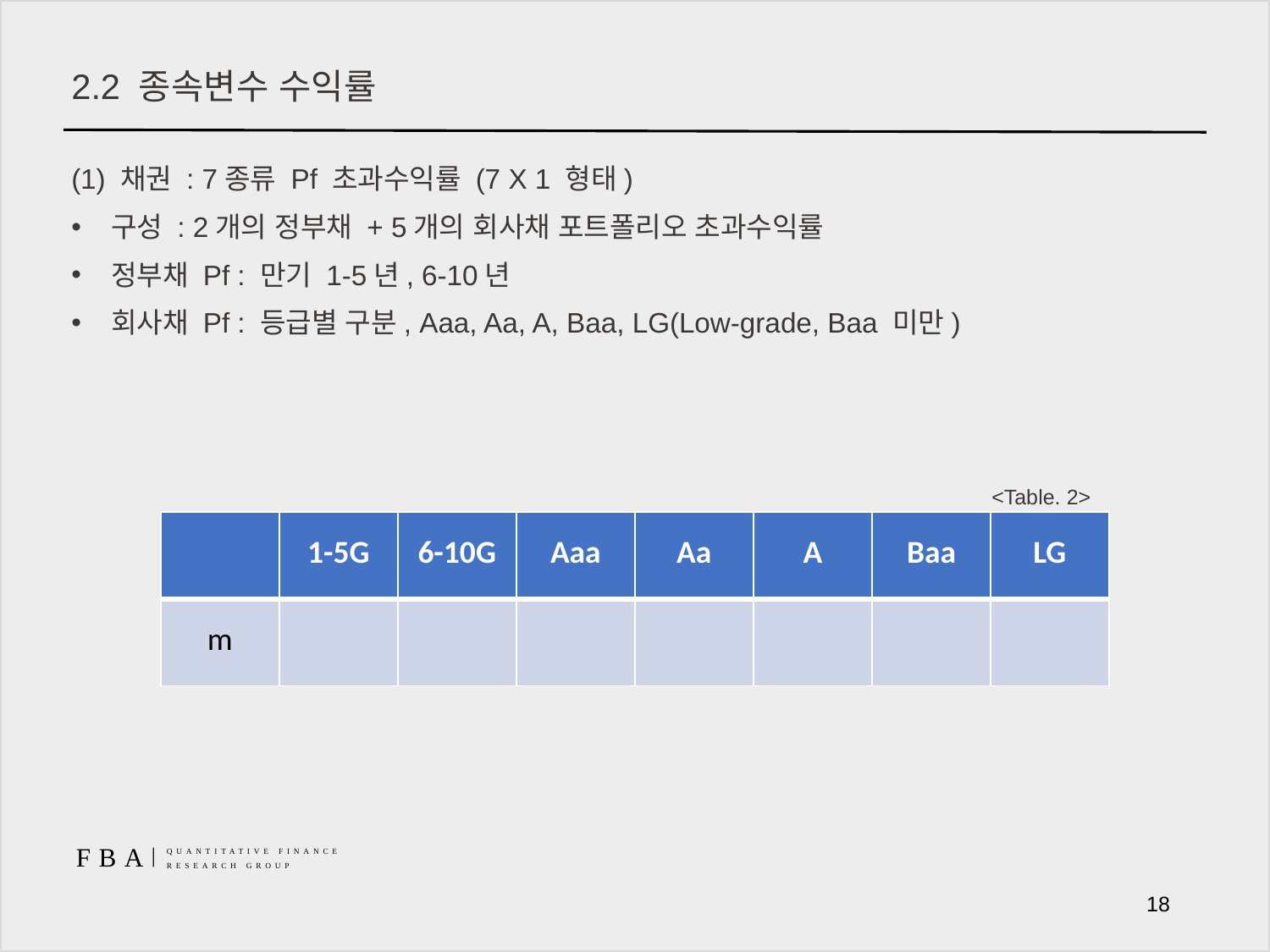

# 2.2 종속변수 수익률
(1) 채권 : 7종류 Pf 초과수익률 (7 X 1 형태)
구성 : 2개의 정부채 + 5개의 회사채 포트폴리오 초과수익률
정부채 Pf : 만기 1-5년, 6-10년
회사채 Pf : 등급별 구분, Aaa, Aa, A, Baa, LG(Low-grade, Baa 미만)
<Table. 2>
|  | 1-5G | 6-10G | Aaa | Aa | A | Baa | LG |
| --- | --- | --- | --- | --- | --- | --- | --- |
| m |  |  |  |  |  |  |  |
18